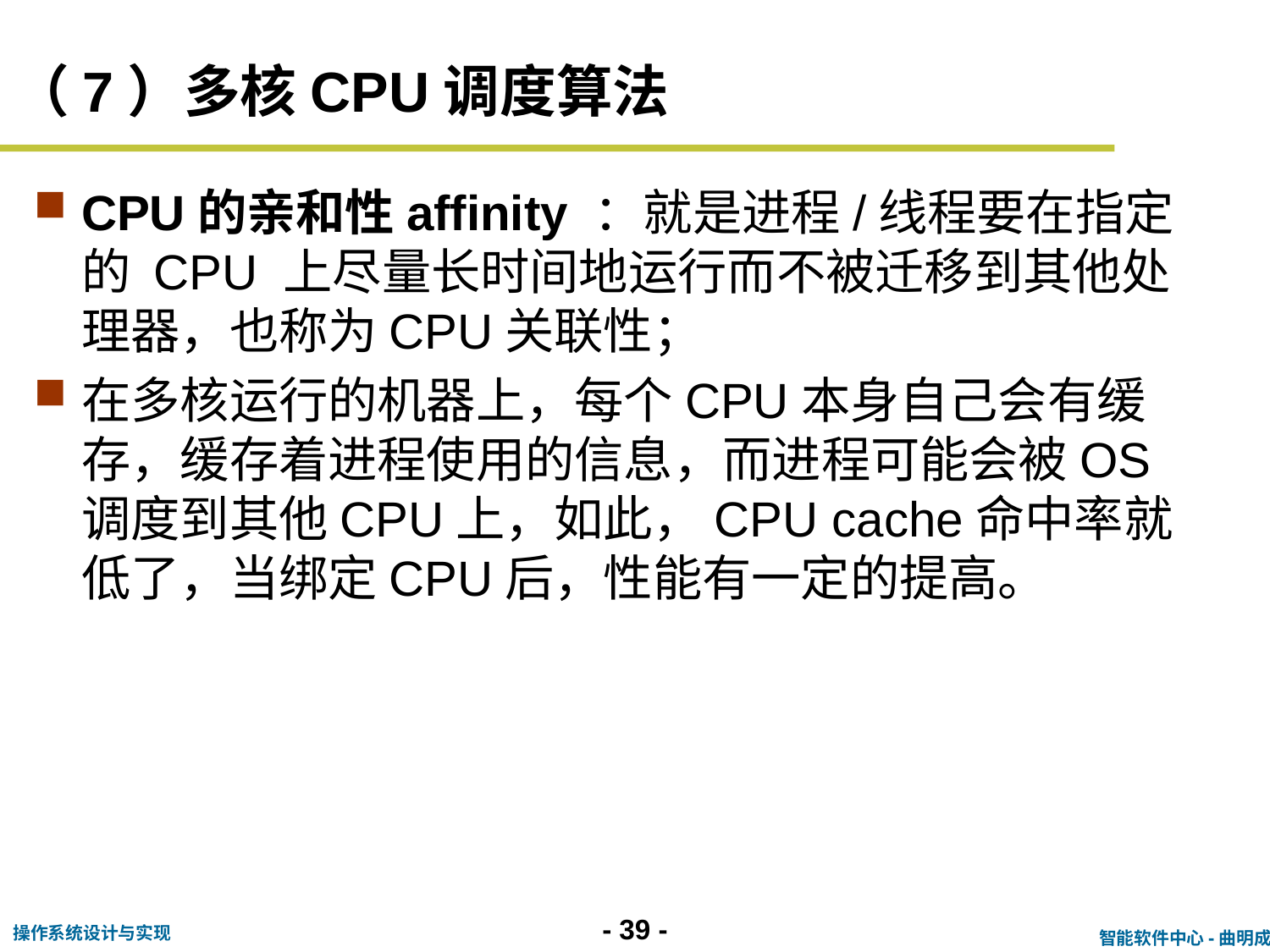

# （7）多核CPU调度算法
CPU的亲和性affinity ：就是进程/线程要在指定的 CPU 上尽量长时间地运行而不被迁移到其他处理器，也称为CPU关联性；
在多核运行的机器上，每个CPU本身自己会有缓存，缓存着进程使用的信息，而进程可能会被OS调度到其他CPU上，如此，CPU cache命中率就低了，当绑定CPU后，性能有一定的提高。